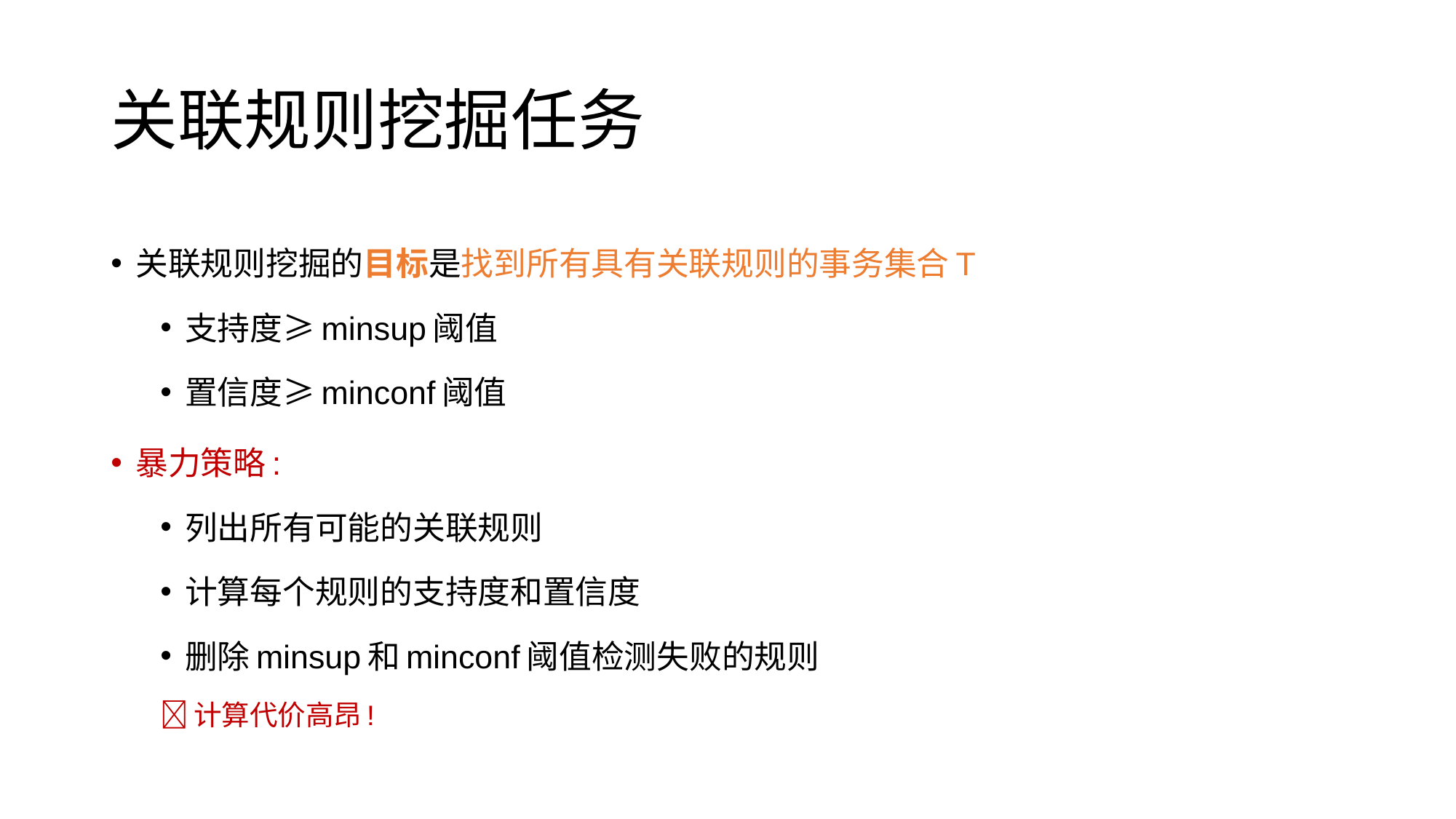

# 关联规则挖掘任务

关联规则挖掘的目标是找到所有具有关联规则的事务集合T
支持度≥minsup阈值
置信度≥minconf阈值
暴力策略:
列出所有可能的关联规则
计算每个规则的支持度和置信度
删除minsup和minconf阈值检测失败的规则
⇒计算代价高昂!